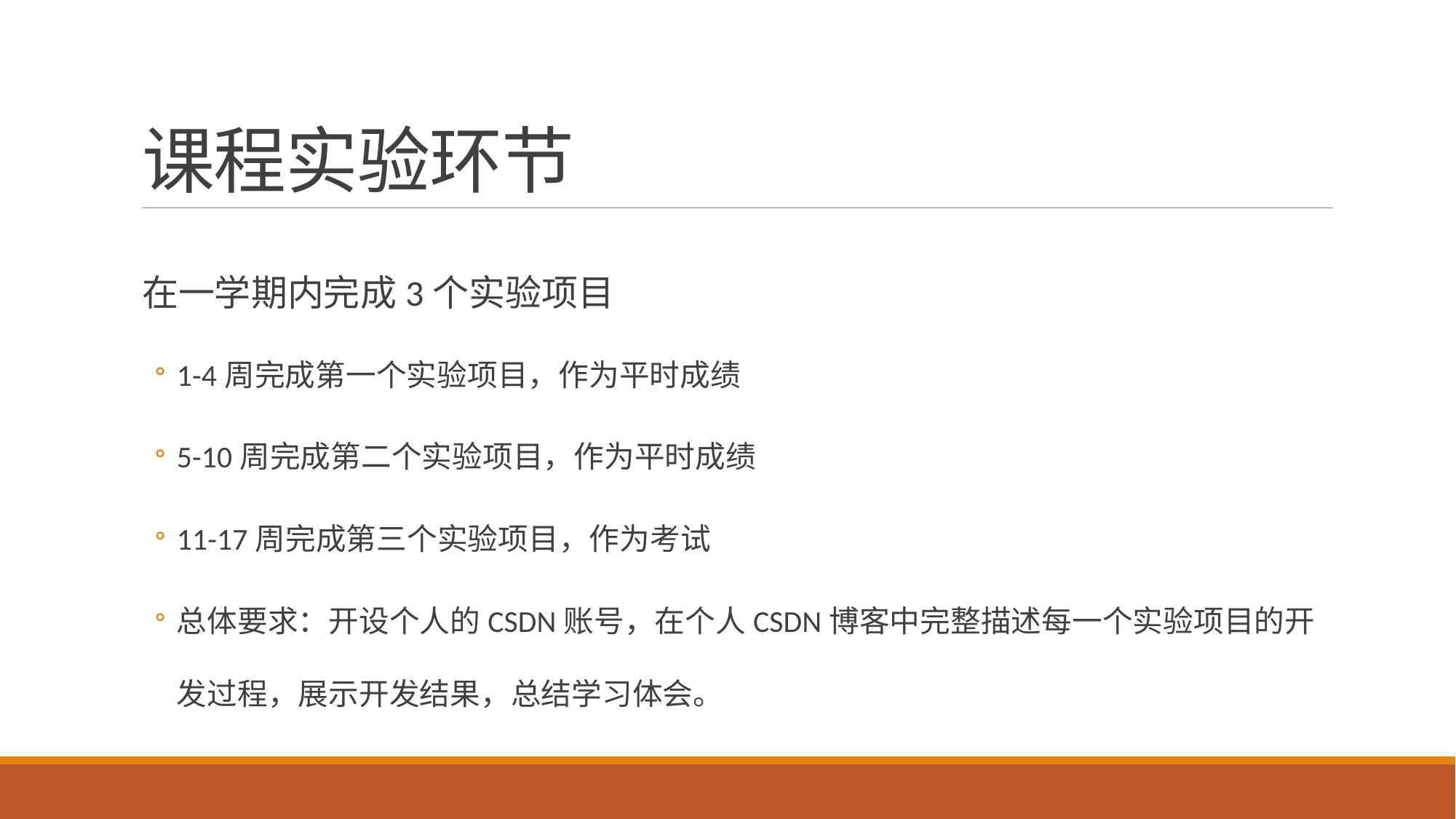

# 课程实验环节
在一学期内完成3个实验项目
1-4周完成第一个实验项目，作为平时成绩
5-10周完成第二个实验项目，作为平时成绩
11-17周完成第三个实验项目，作为考试
总体要求：开设个人的CSDN账号，在个人CSDN博客中完整描述每一个实验项目的开发过程，展示开发结果，总结学习体会。